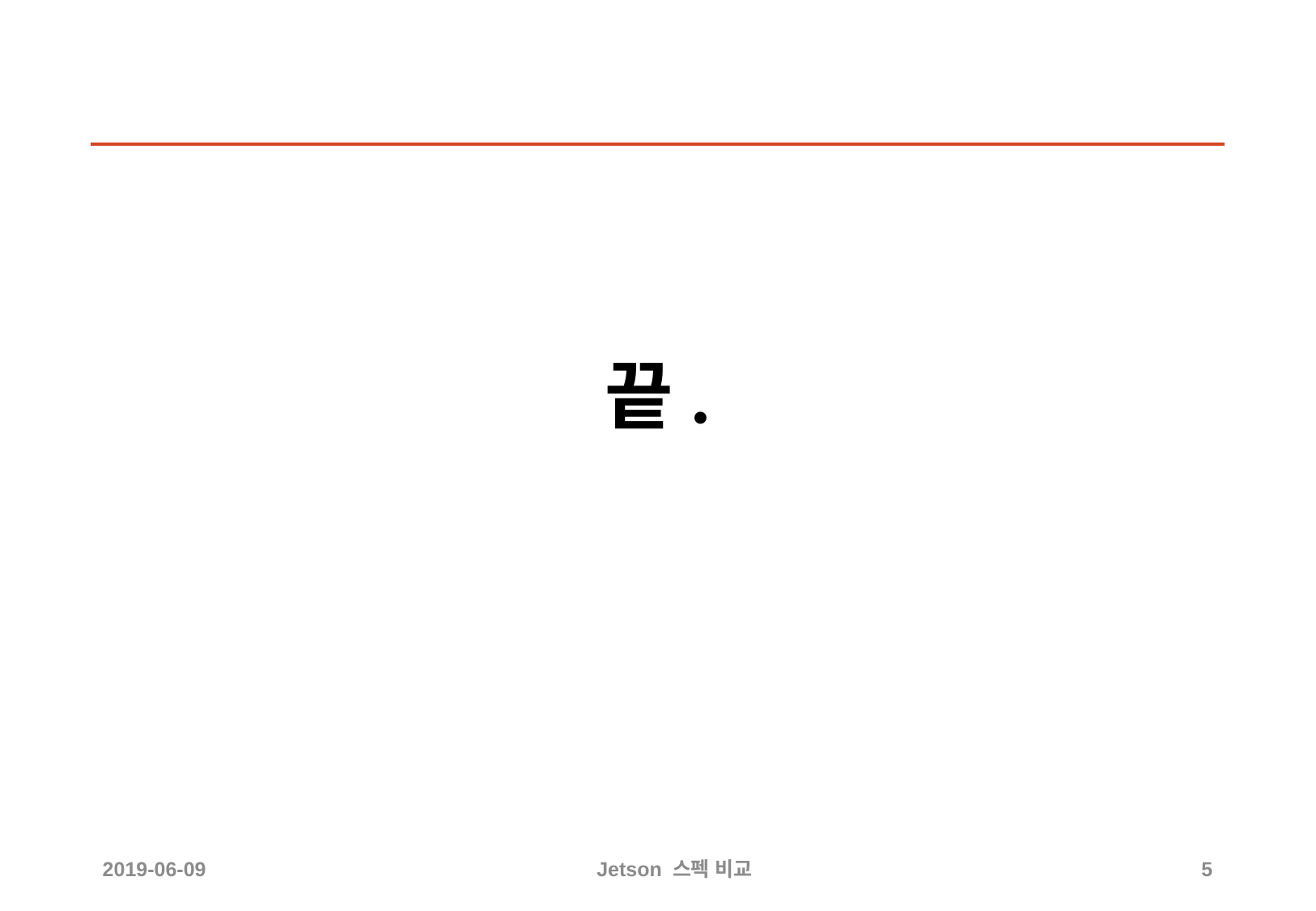

# 끝.
2019-06-09
Jetson 스펙 비교
5